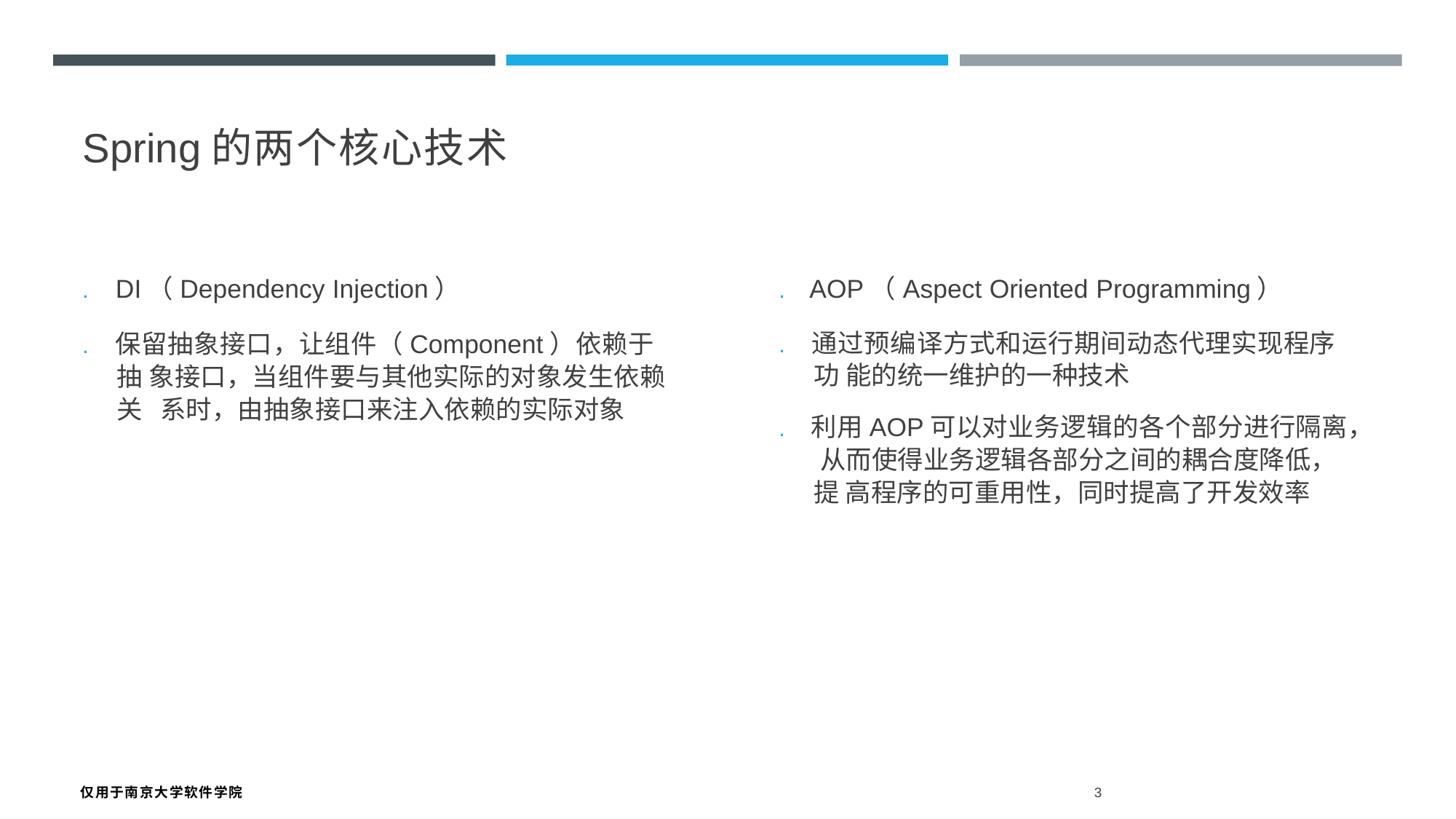

Spring的两个核心技术

.    DI（Dependency Injection）

.   保留抽象接口，让组件（Component）依赖于抽 象接口，当组件要与其他实际的对象发生依赖关   系时，由抽象接口来注入依赖的实际对象

.   AOP（Aspect Oriented Programming）
.   通过预编译方式和运行期间动态代理实现程序功 能的统一维护的一种技术

.   利用AOP可以对业务逻辑的各个部分进行隔离， 从而使得业务逻辑各部分之间的耦合度降低，提 高程序的可重用性，同时提高了开发效率

仅用于南京大学软件学院                                                                                                                                                                                                                                                                                  3